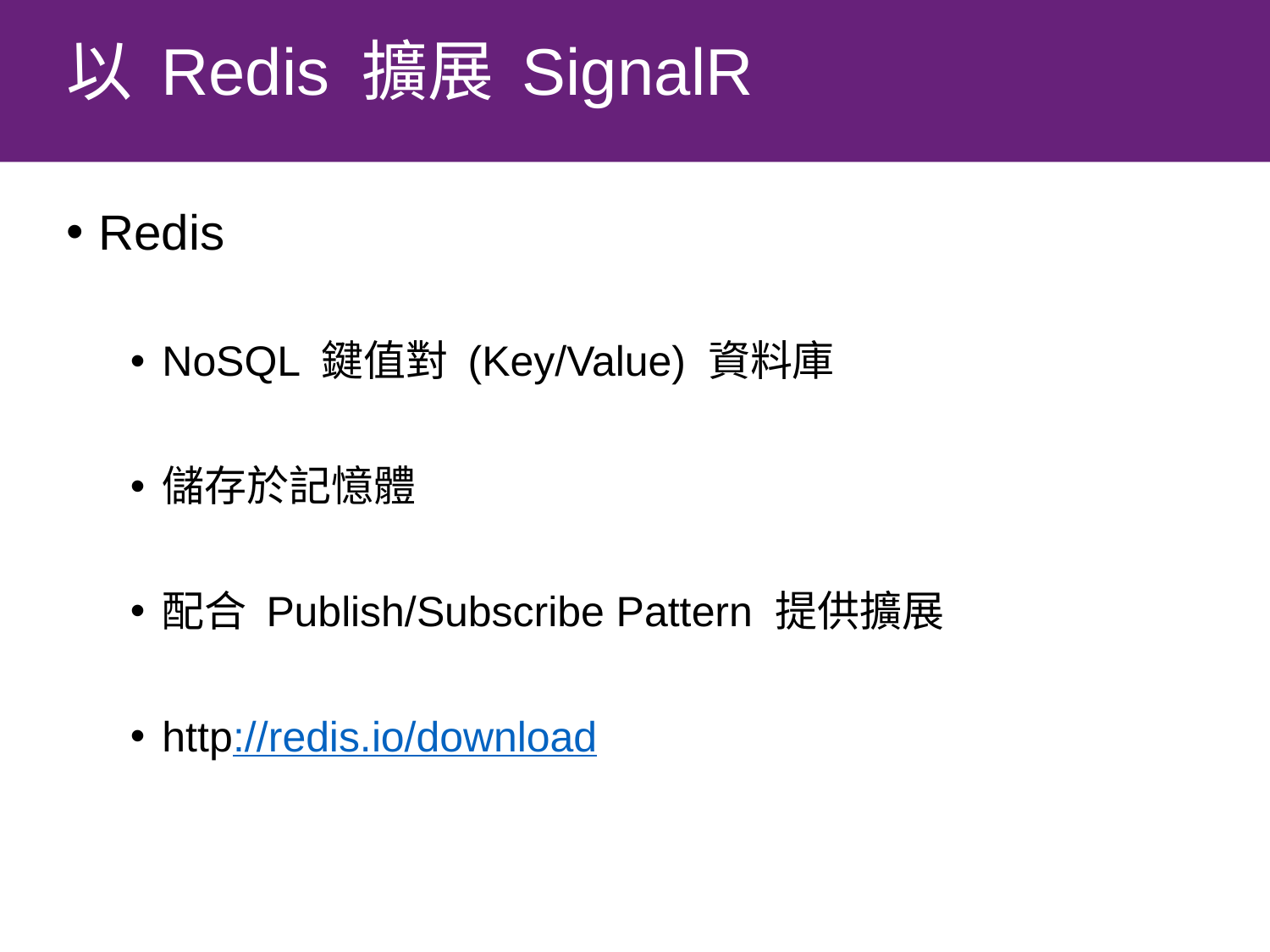

# 以 Redis 擴展 SignalR
Redis

NoSQL 鍵值對 (Key/Value) 資料庫

儲存於記憶體

配合 Publish/Subscribe Pattern 提供擴展

http://redis.io/download